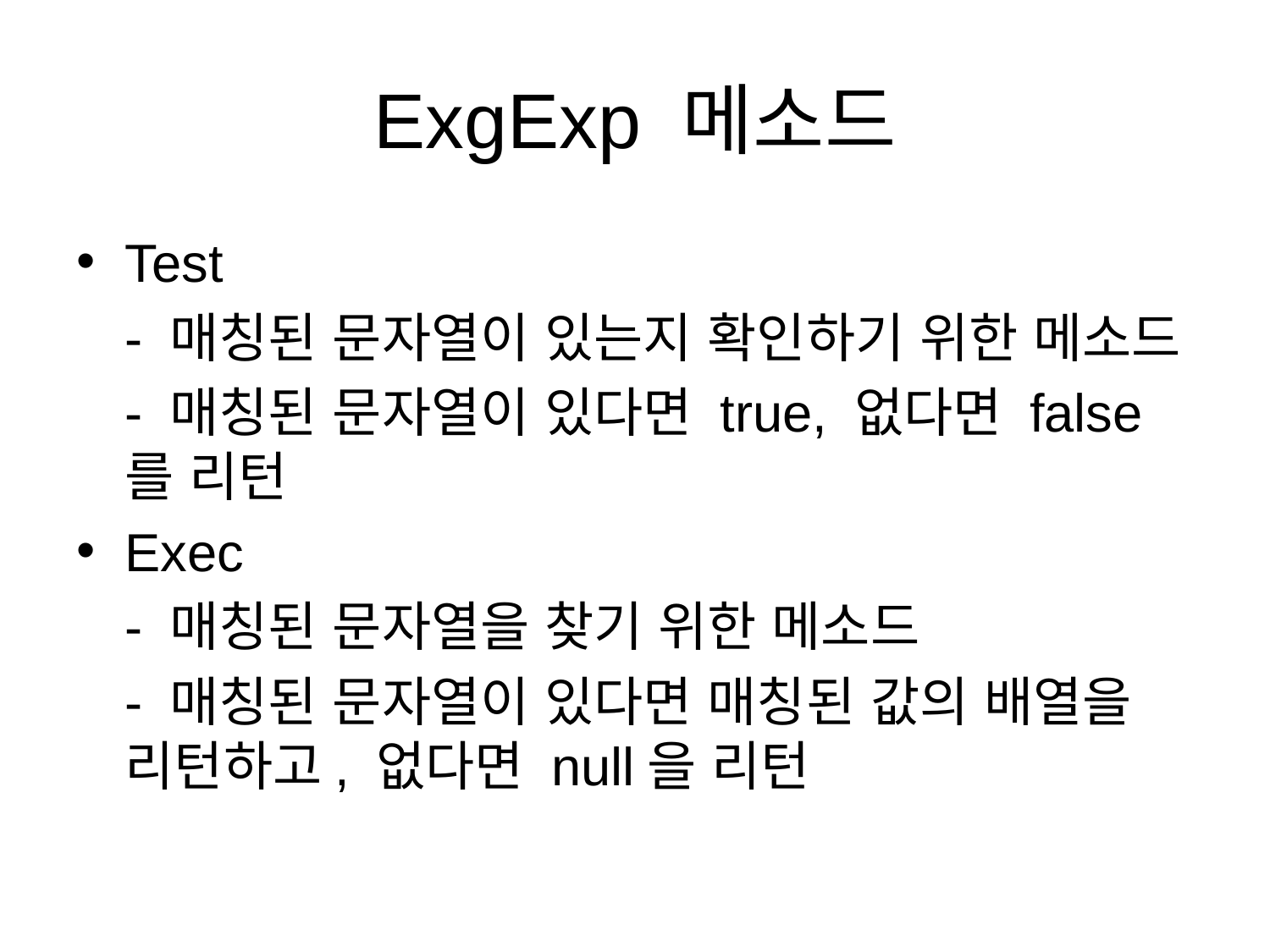

# ExgExp 메소드
Test
	- 매칭된 문자열이 있는지 확인하기 위한 메소드
	- 매칭된 문자열이 있다면 true, 없다면 false를 리턴
Exec
	- 매칭된 문자열을 찾기 위한 메소드
	- 매칭된 문자열이 있다면 매칭된 값의 배열을 리턴하고, 없다면 null을 리턴